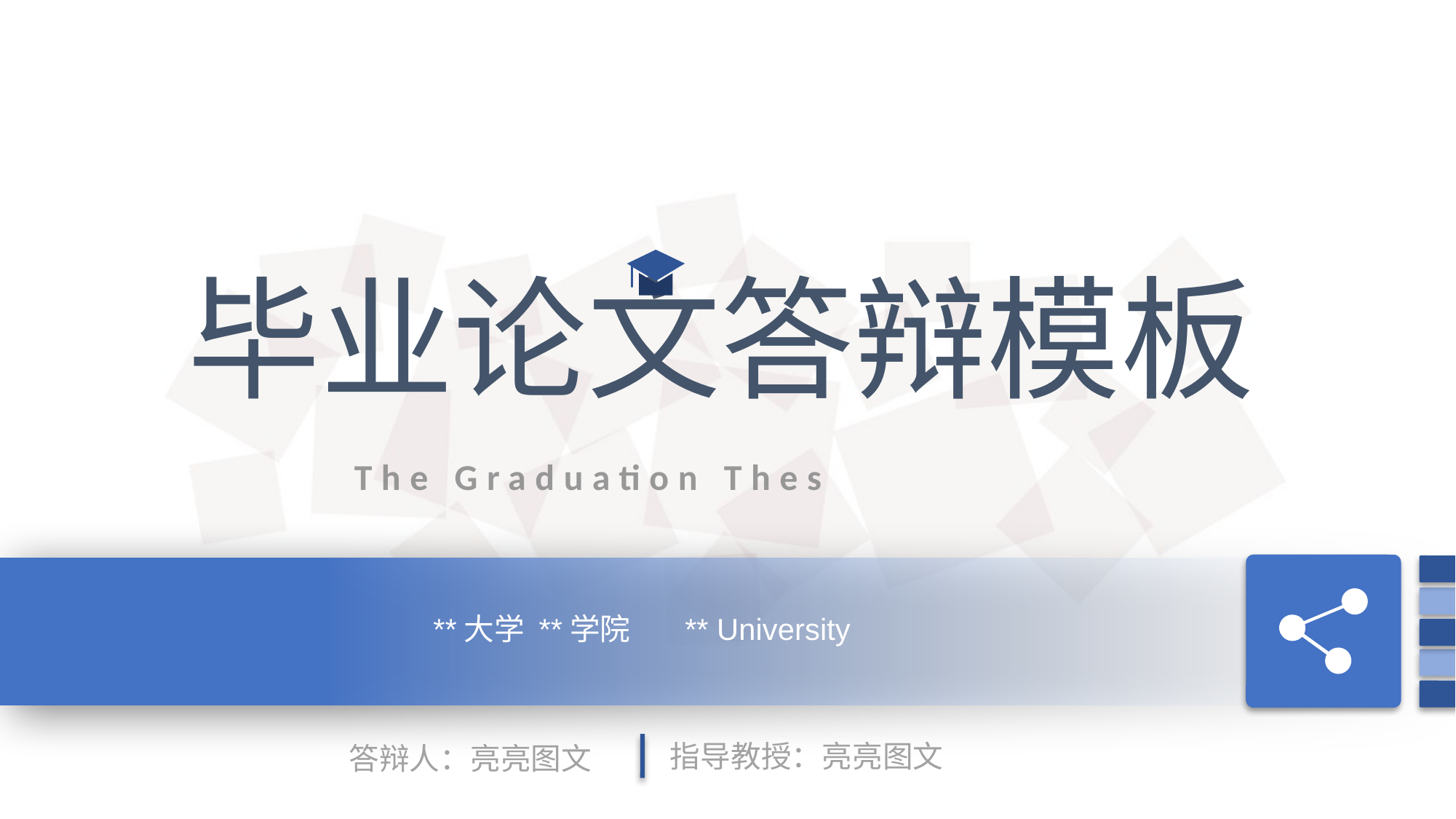

毕业论文答辩模板

The Graduation Thesis Defense

**大学 **学院       ** University

指导教授：亮亮图文
答辩人：亮亮图文